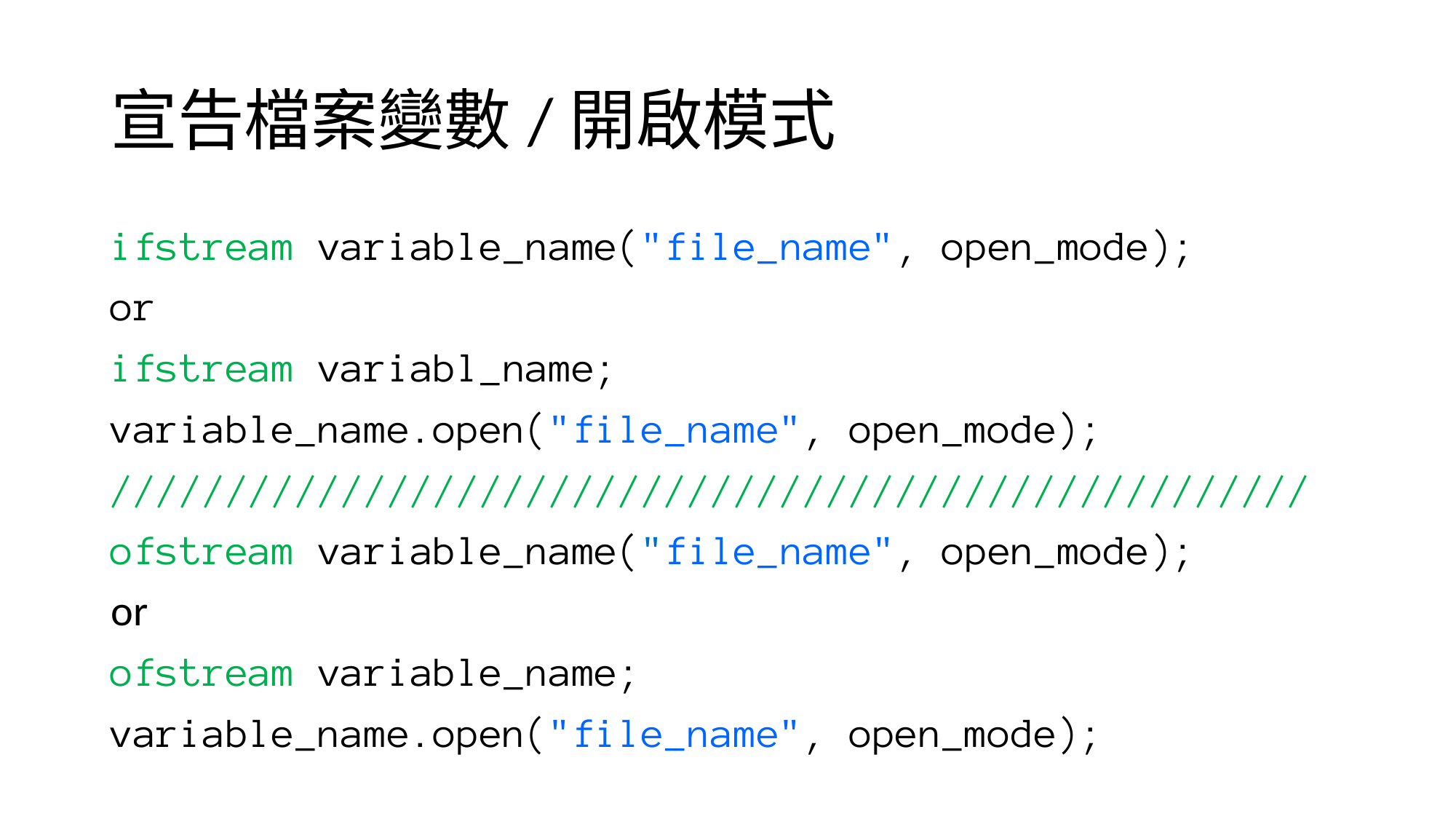

# 宣告檔案變數/開啟模式
ifstream variable_name("file_name", open_mode);
or
ifstream variabl_name;
variable_name.open("file_name", open_mode);
////////////////////////////////////////////////////
ofstream variable_name("file_name", open_mode);
or
ofstream variable_name;
variable_name.open("file_name", open_mode);